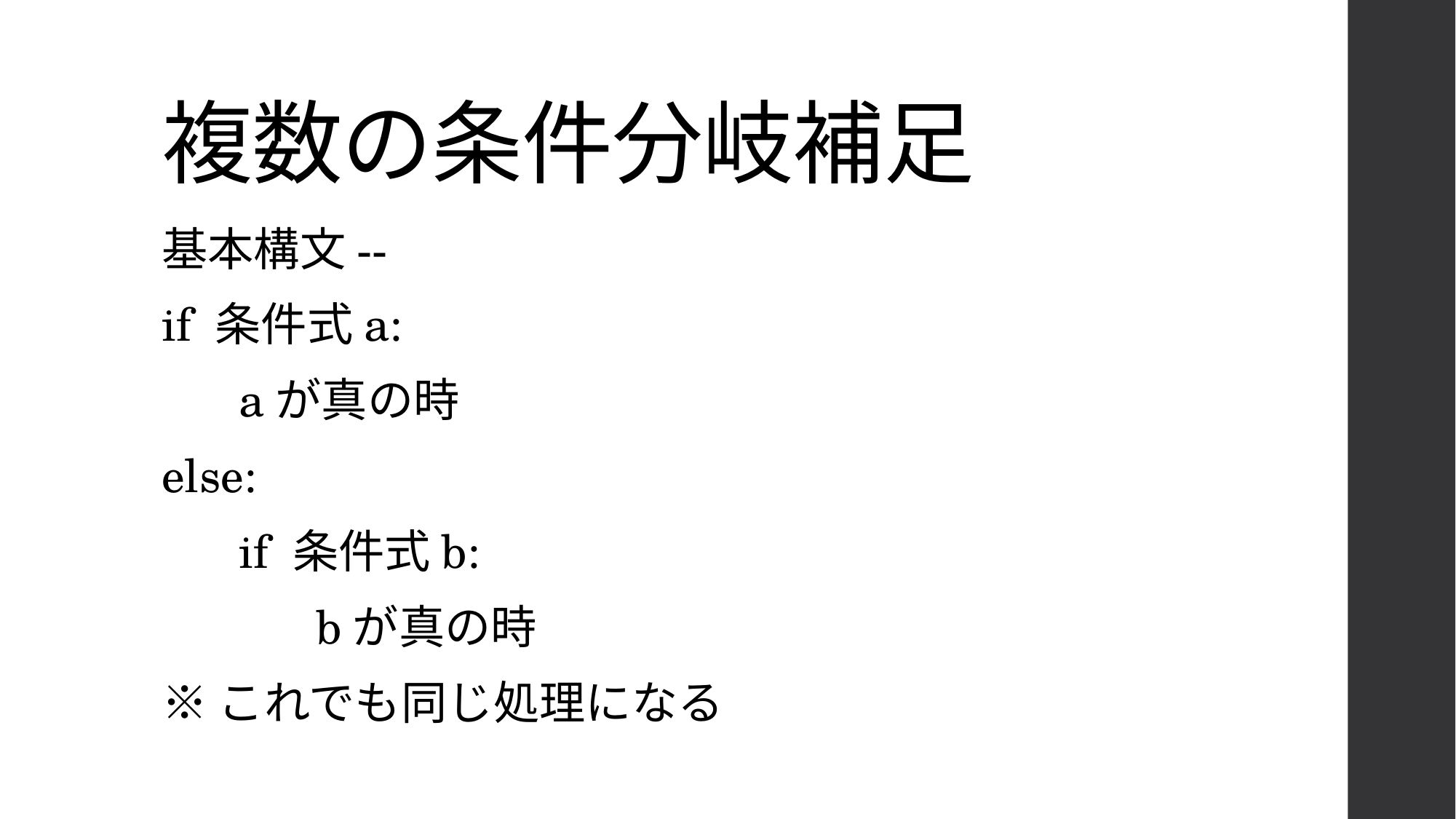

# 複数の条件分岐補足
基本構文--
if 条件式a:
      aが真の時
else:
      if 条件式b:
            bが真の時
※これでも同じ処理になる